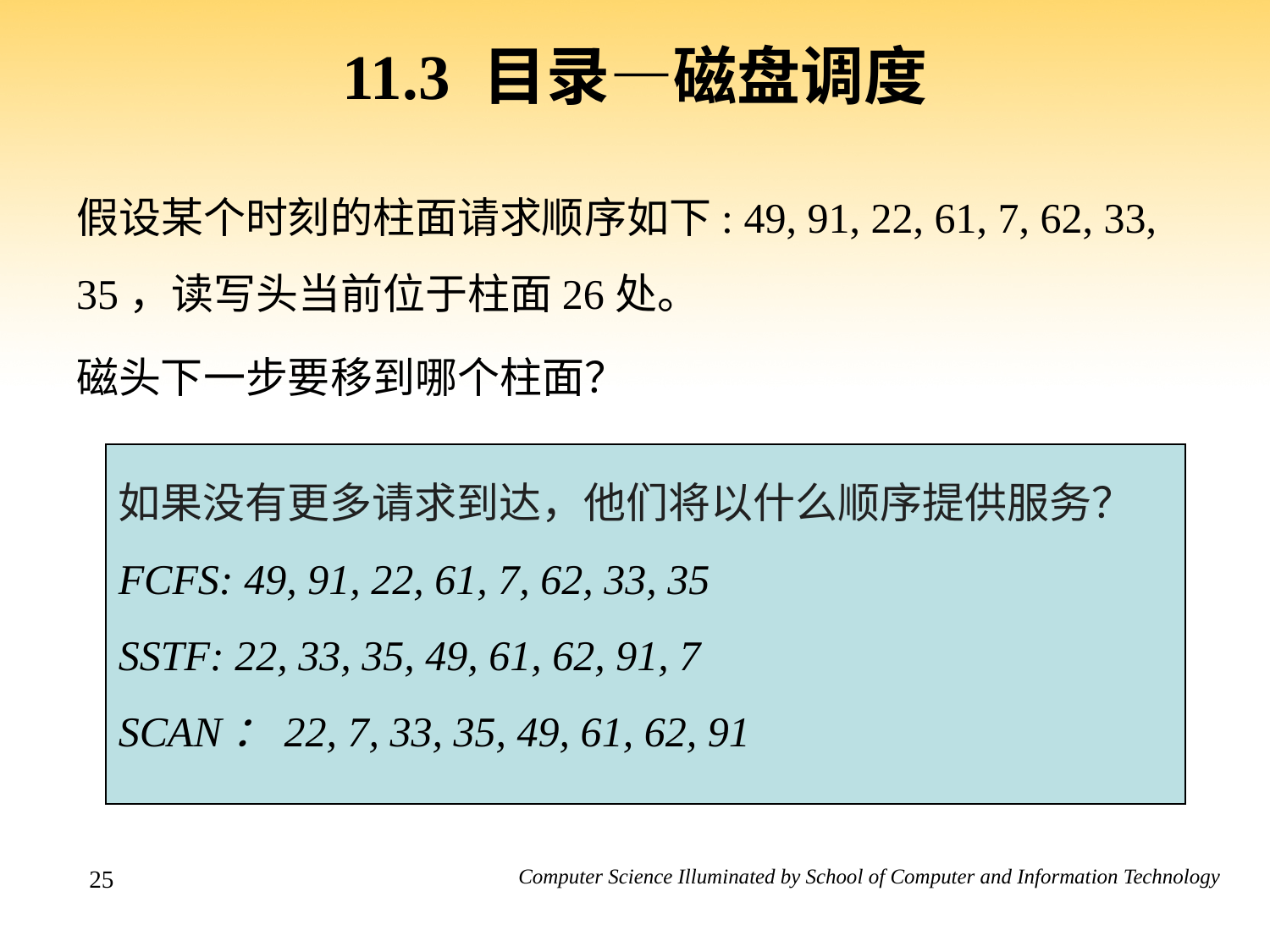

# 11.3 目录—磁盘调度
假设某个时刻的柱面请求顺序如下: 49, 91, 22, 61, 7, 62, 33, 35，读写头当前位于柱面26处。
磁头下一步要移到哪个柱面？
如果没有更多请求到达，他们将以什么顺序提供服务？
FCFS: 49, 91, 22, 61, 7, 62, 33, 35
SSTF: 22, 33, 35, 49, 61, 62, 91, 7
SCAN：22, 7, 33, 35, 49, 61, 62, 91
25